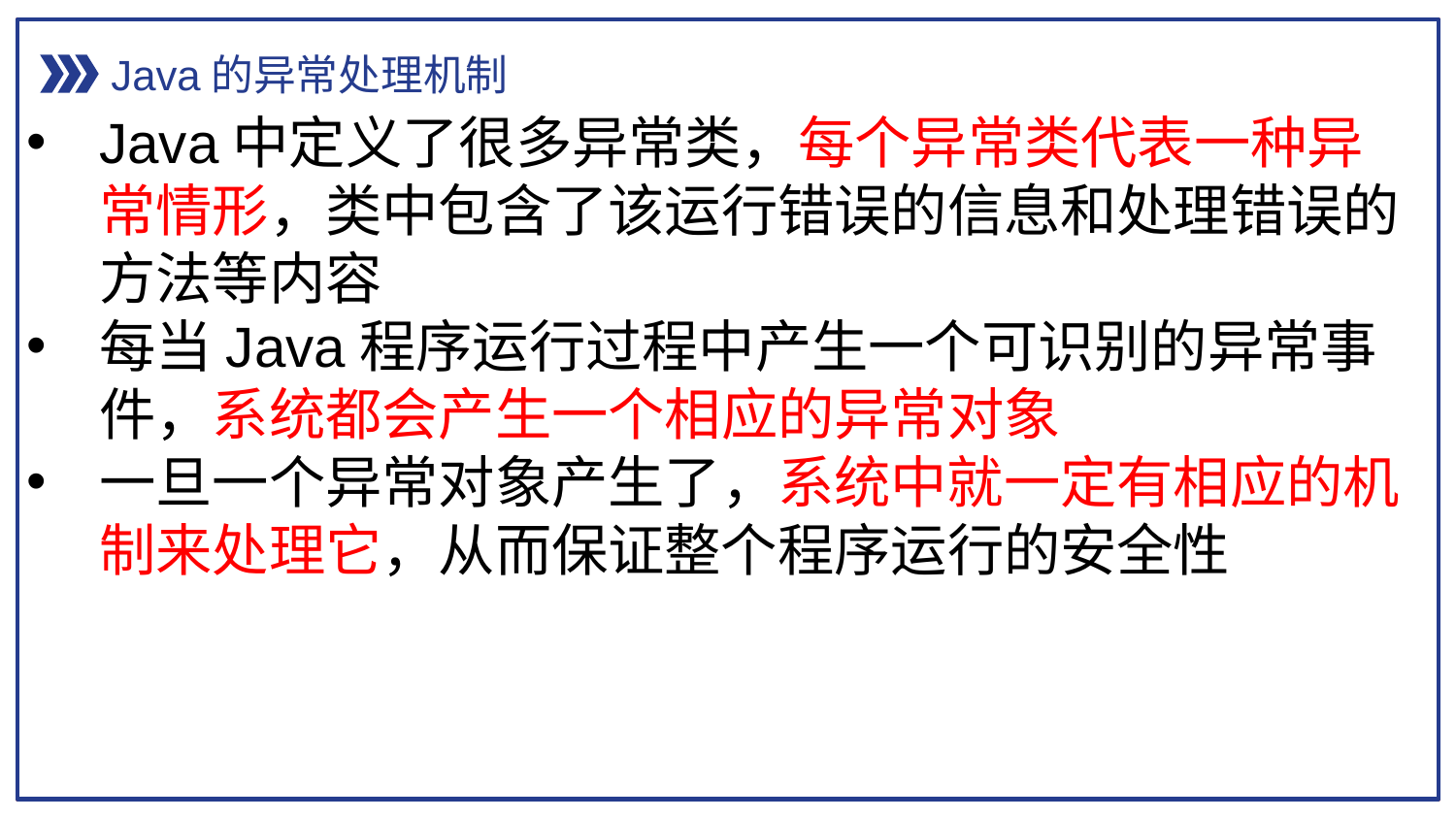

Java的异常处理机制

Java中定义了很多异常类，每个异常类代表一种异常情形，类中包含了该运行错误的信息和处理错误的方法等内容
每当Java程序运行过程中产生一个可识别的异常事件，系统都会产生一个相应的异常对象
一旦一个异常对象产生了，系统中就一定有相应的机制来处理它，从而保证整个程序运行的安全性